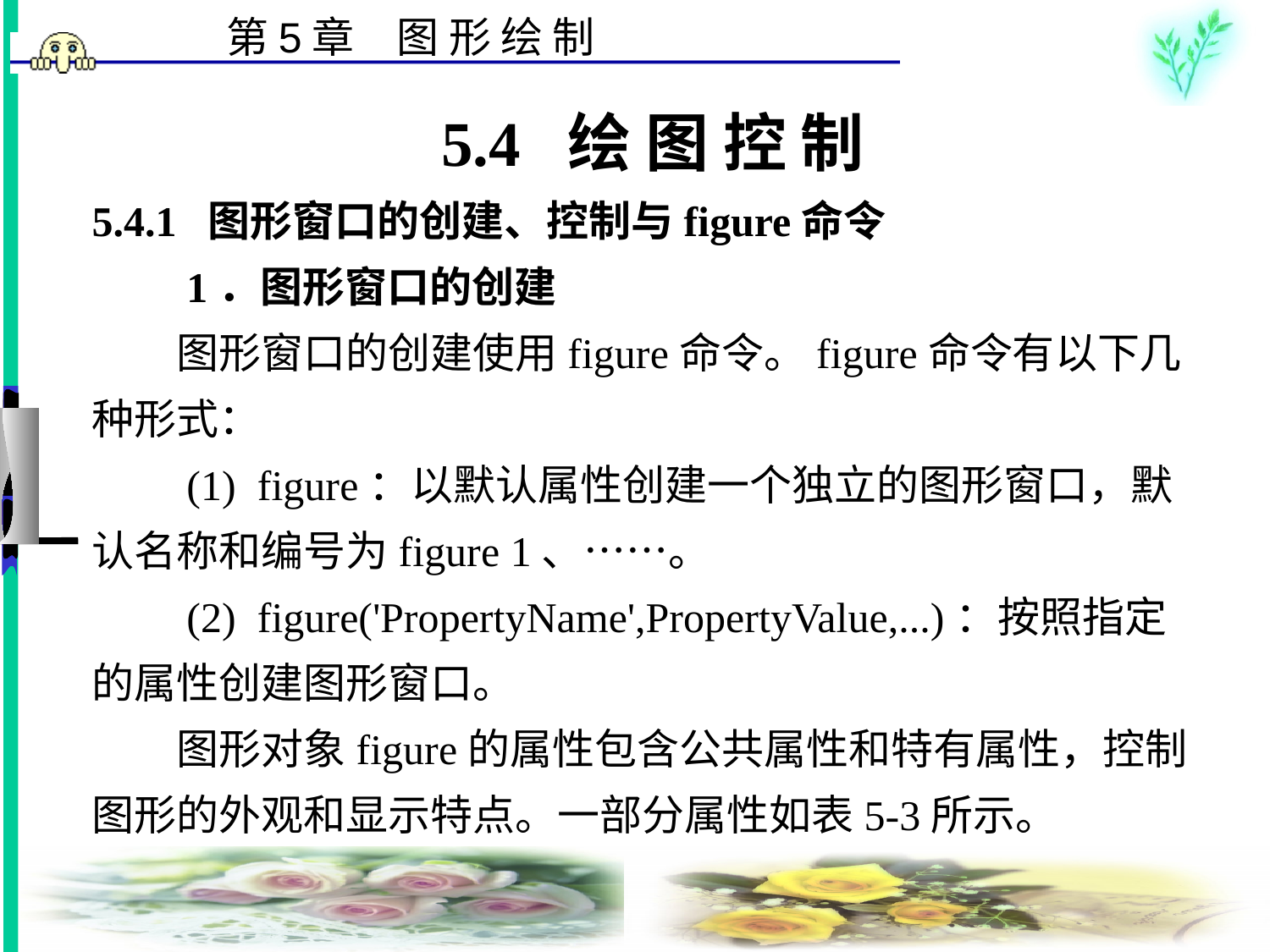

# 5.4  绘 图 控 制 5.4.1  图形窗口的创建、控制与figure命令 　　1．图形窗口的创建 　　图形窗口的创建使用figure命令。figure命令有以下几种形式： 　　(1)  figure：以默认属性创建一个独立的图形窗口，默认名称和编号为figure 1、……。 　　(2)  figure('PropertyName',PropertyValue,...)：按照指定的属性创建图形窗口。 　　图形对象figure的属性包含公共属性和特有属性，控制图形的外观和显示特点。一部分属性如表5-3所示。